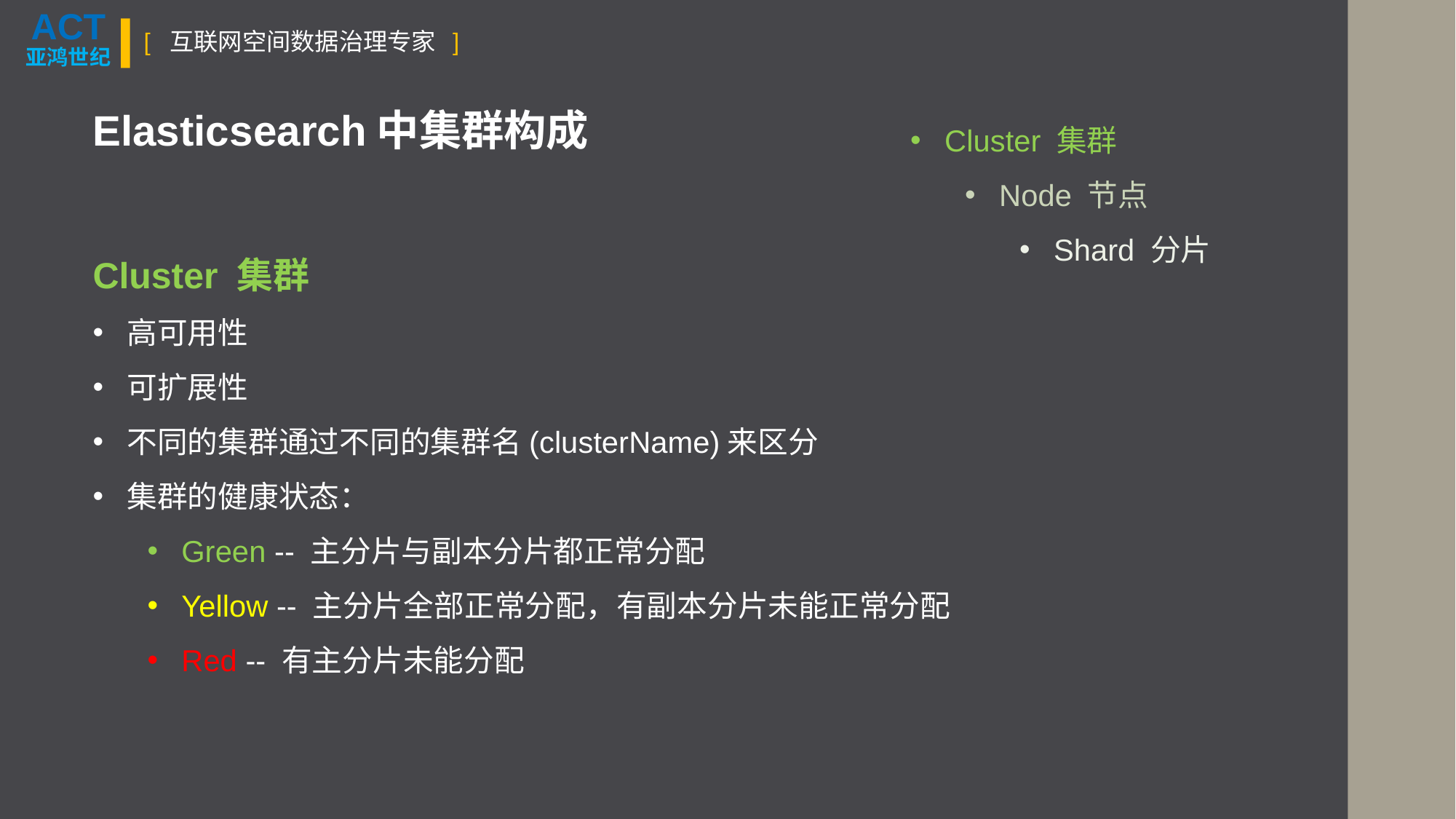

Elasticsearch中集群构成
Cluster 集群
Node 节点
Shard 分片
Cluster 集群
高可用性
可扩展性
不同的集群通过不同的集群名(clusterName)来区分
集群的健康状态：
Green -- 主分片与副本分片都正常分配
Yellow -- 主分片全部正常分配，有副本分片未能正常分配
Red -- 有主分片未能分配